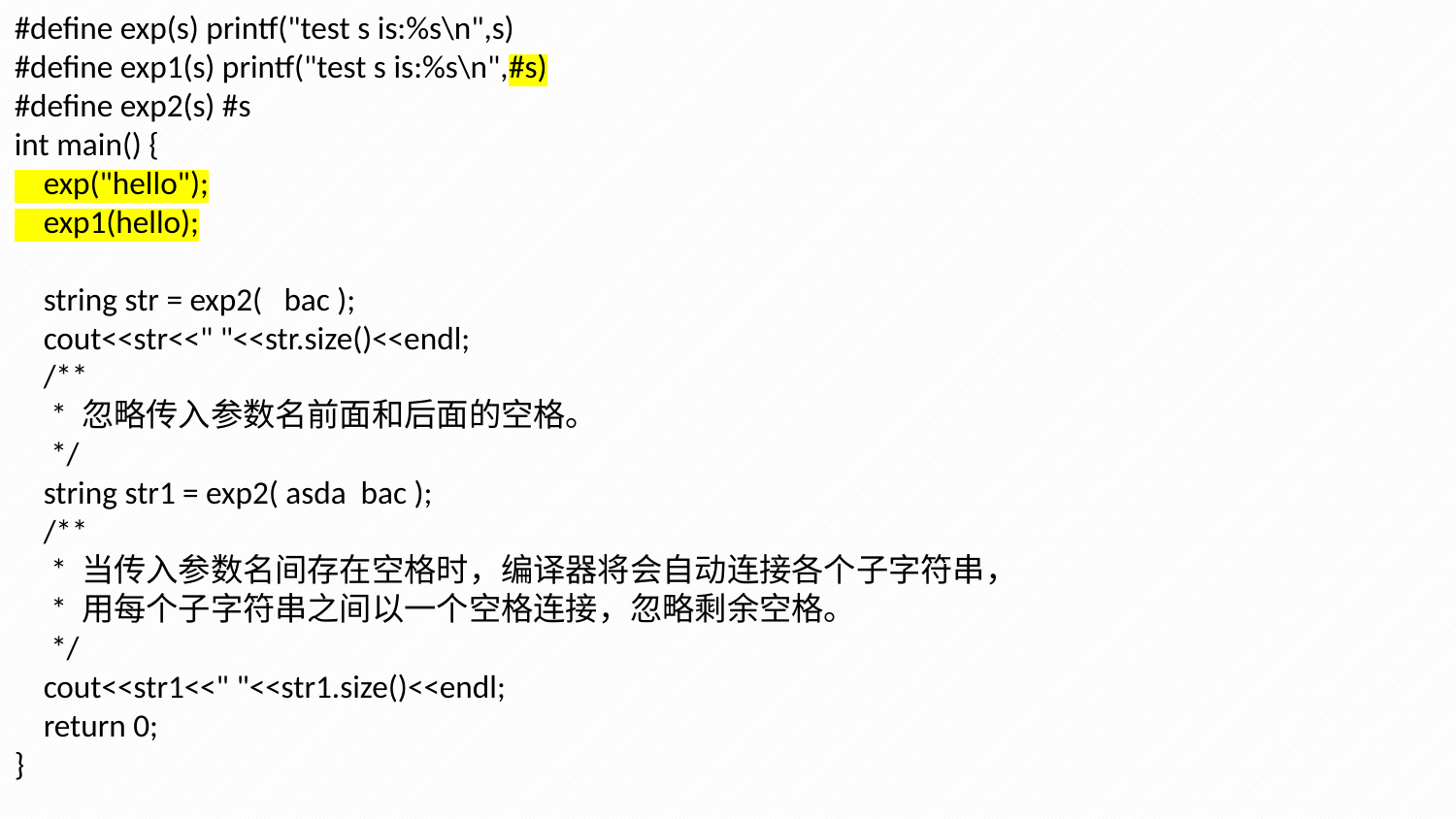

#define exp(s) printf("test s is:%s\n",s)
#define exp1(s) printf("test s is:%s\n",#s)
#define exp2(s) #s
int main() {
    exp("hello");
    exp1(hello);

    string str = exp2(   bac );
    cout<<str<<" "<<str.size()<<endl;
    /**
     * 忽略传入参数名前面和后面的空格。
     */
    string str1 = exp2( asda  bac );
    /**
     * 当传入参数名间存在空格时，编译器将会自动连接各个子字符串，
     * 用每个子字符串之间以一个空格连接，忽略剩余空格。
     */
    cout<<str1<<" "<<str1.size()<<endl;
    return 0;
}